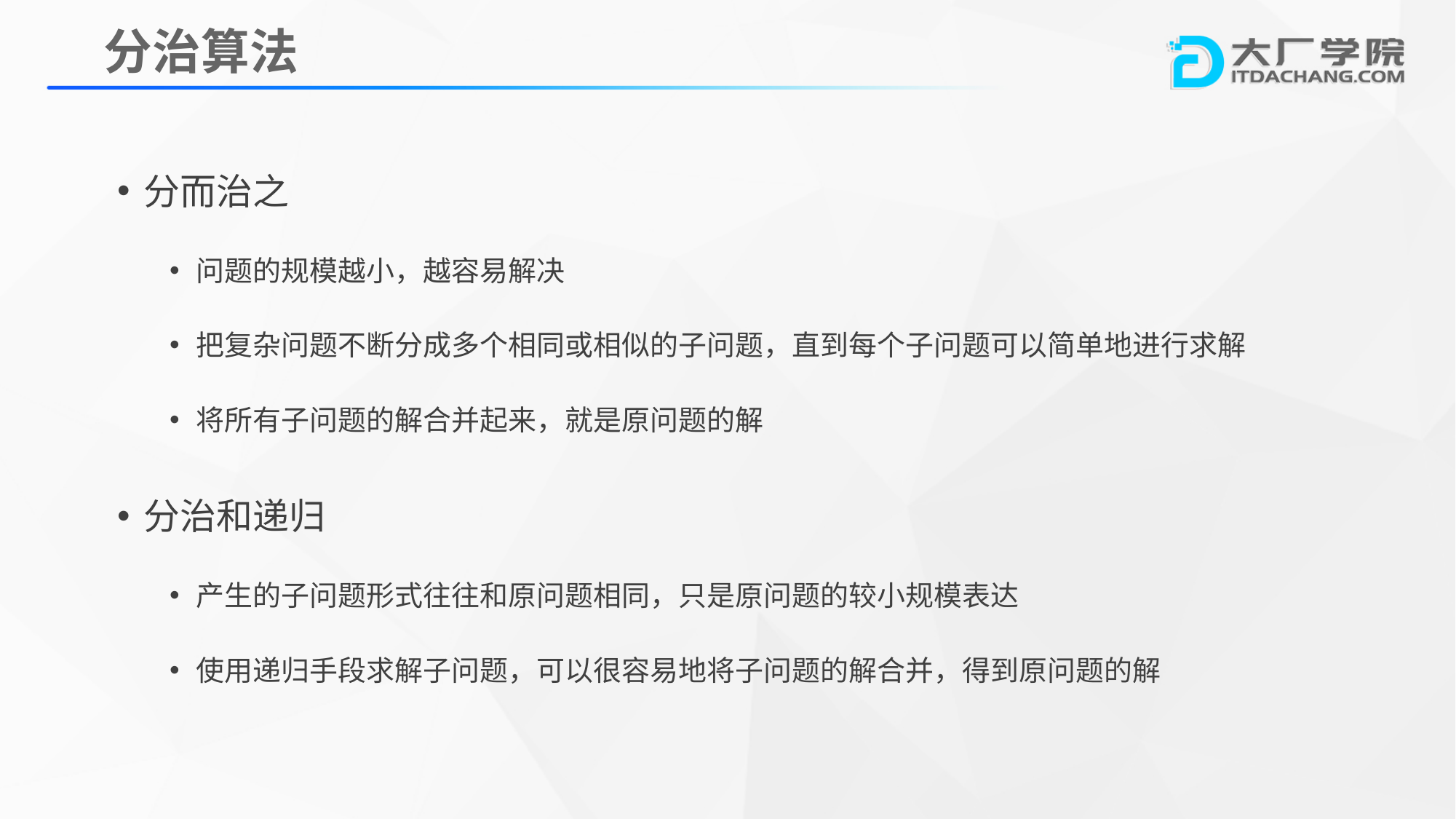

分治算法
分而治之
问题的规模越小，越容易解决
把复杂问题不断分成多个相同或相似的子问题，直到每个子问题可以简单地进行求解
将所有子问题的解合并起来，就是原问题的解
分治和递归
产生的子问题形式往往和原问题相同，只是原问题的较小规模表达
使用递归手段求解子问题，可以很容易地将子问题的解合并，得到原问题的解